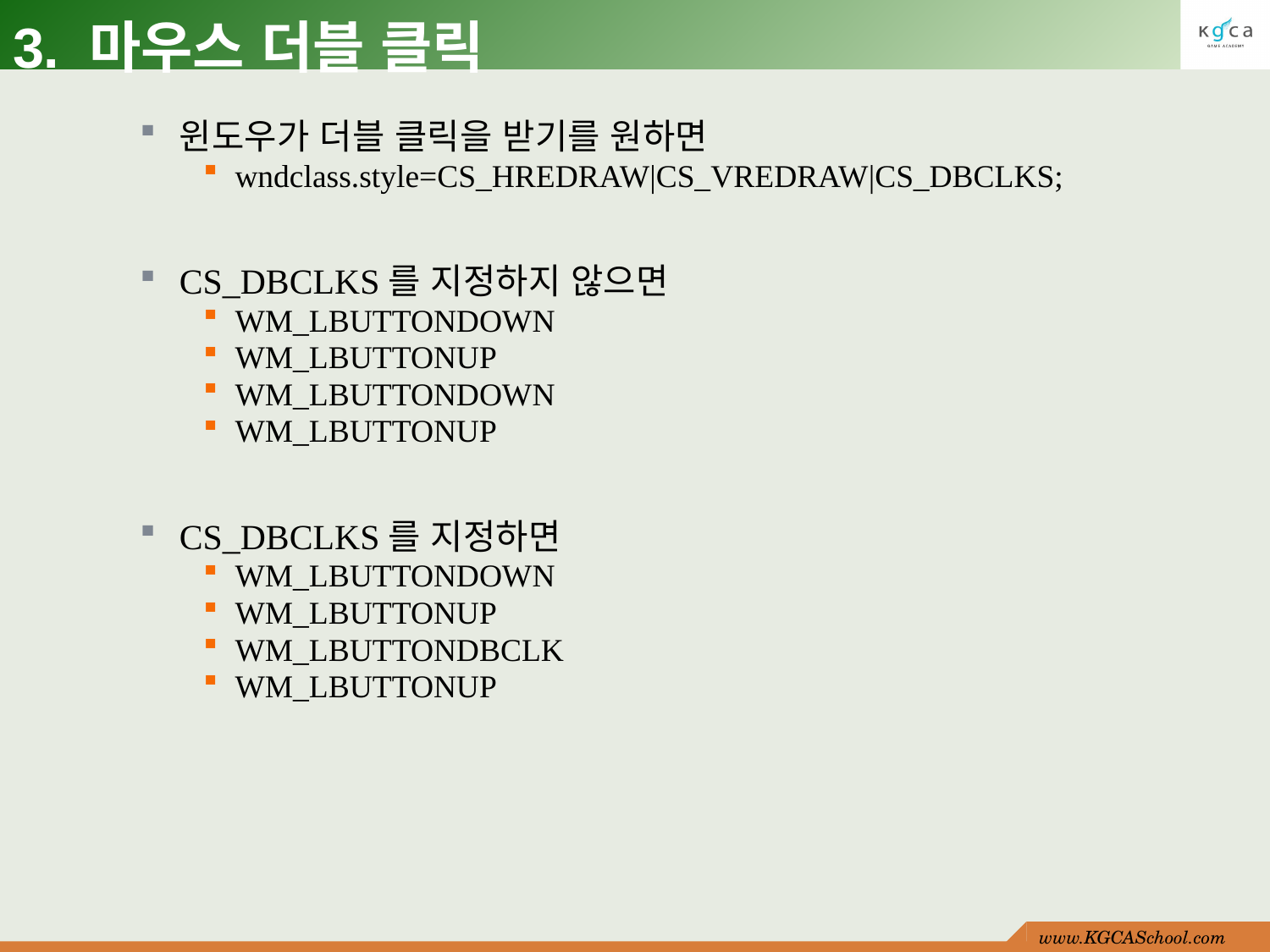

# 3. 마우스 더블 클릭
윈도우가 더블 클릭을 받기를 원하면
wndclass.style=CS_HREDRAW|CS_VREDRAW|CS_DBCLKS;

CS_DBCLKS를 지정하지 않으면
WM_LBUTTONDOWN
WM_LBUTTONUP
WM_LBUTTONDOWN
WM_LBUTTONUP

CS_DBCLKS를 지정하면
WM_LBUTTONDOWN
WM_LBUTTONUP
WM_LBUTTONDBCLK
WM_LBUTTONUP